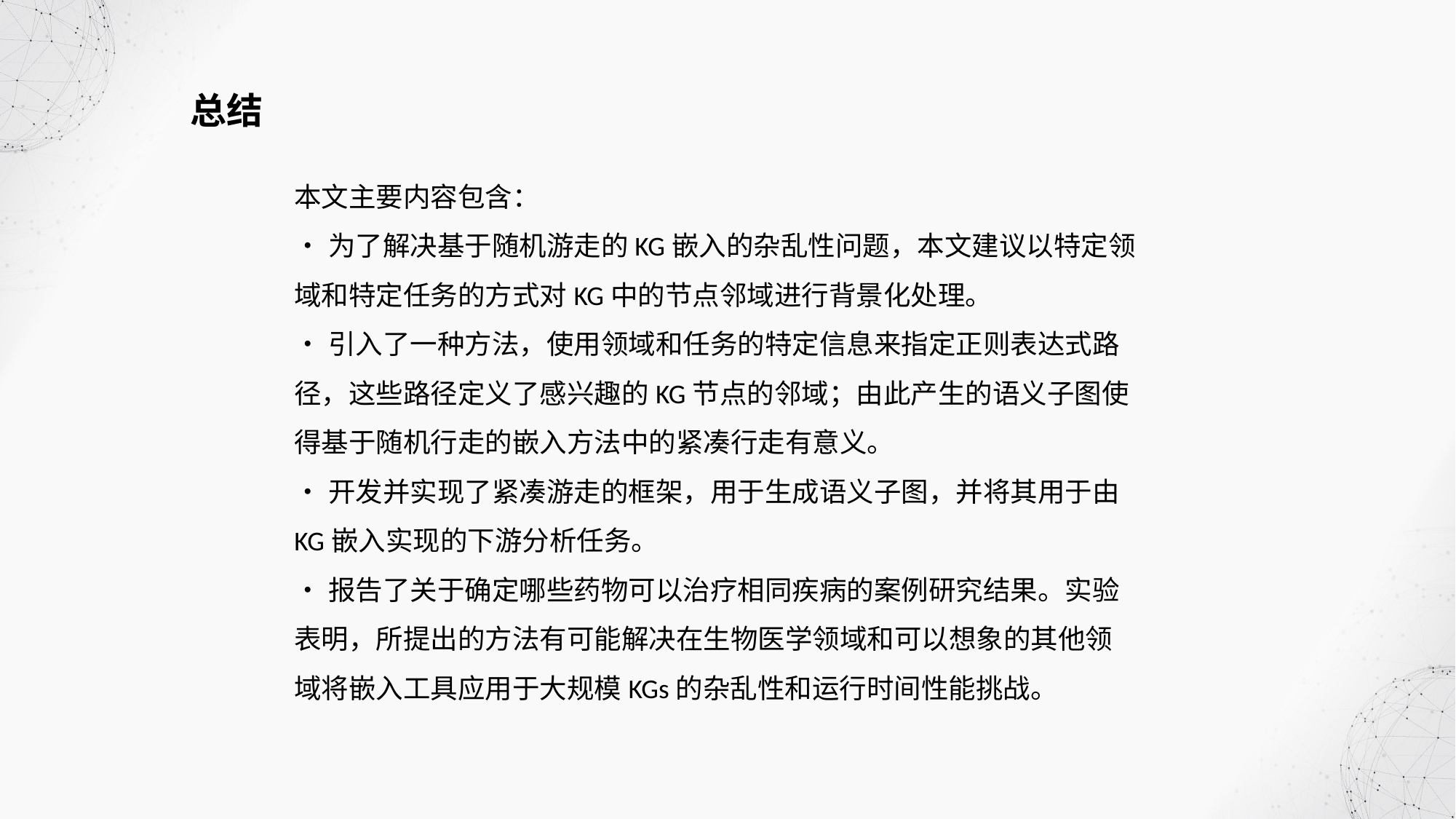

总结
本文主要内容包含：
•为了解决基于随机游走的KG嵌入的杂乱性问题，本文建议以特定领域和特定任务的方式对KG中的节点邻域进行背景化处理。
•引入了一种方法，使用领域和任务的特定信息来指定正则表达式路径，这些路径定义了感兴趣的KG节点的邻域；由此产生的语义子图使得基于随机行走的嵌入方法中的紧凑行走有意义。
•开发并实现了紧凑游走的框架，用于生成语义子图，并将其用于由KG嵌入实现的下游分析任务。
•报告了关于确定哪些药物可以治疗相同疾病的案例研究结果。实验表明，所提出的方法有可能解决在生物医学领域和可以想象的其他领域将嵌入工具应用于大规模KGs的杂乱性和运行时间性能挑战。